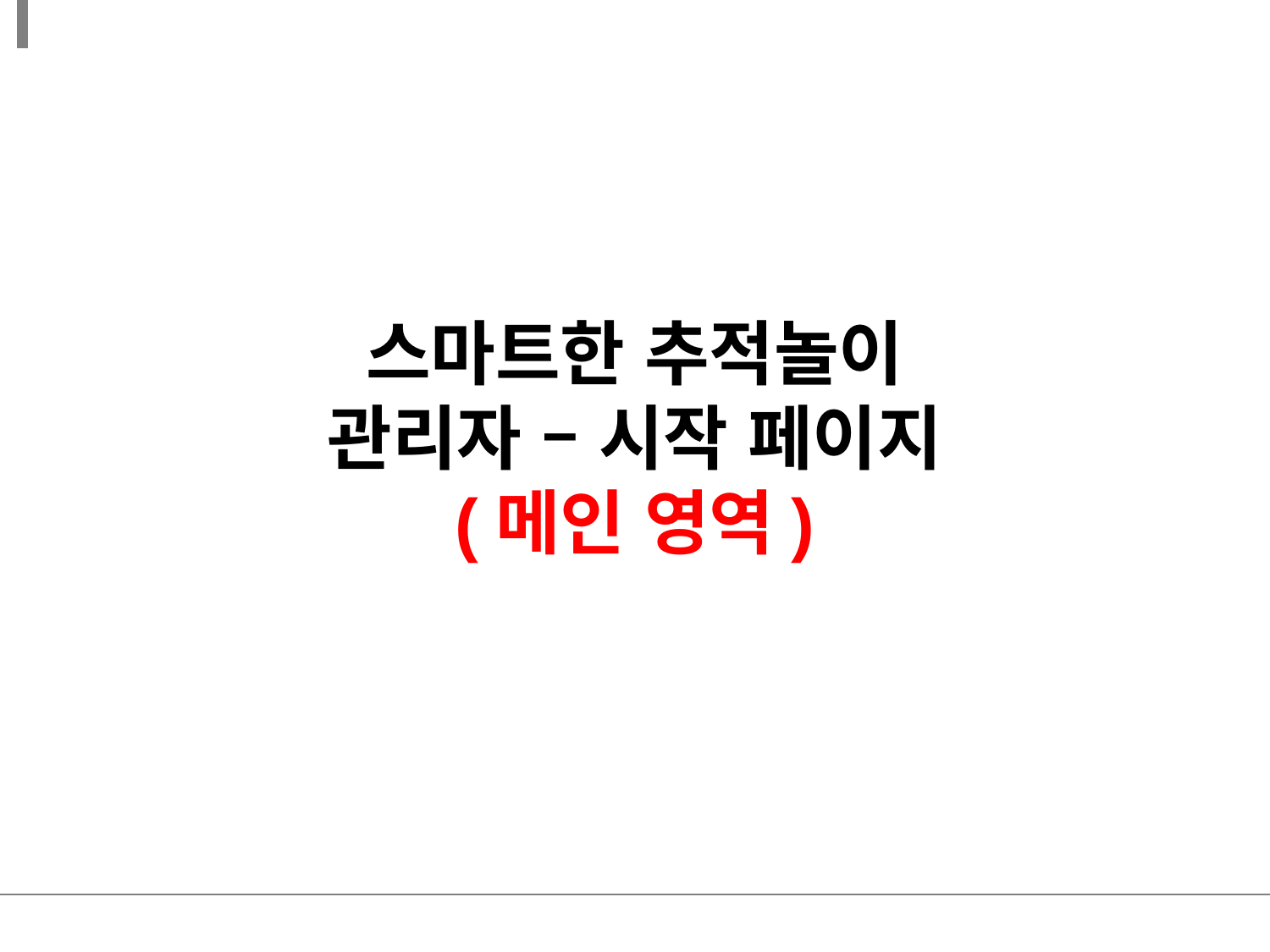

스마트한 추적놀이
관리자 – 시작 페이지
(메인 영역)